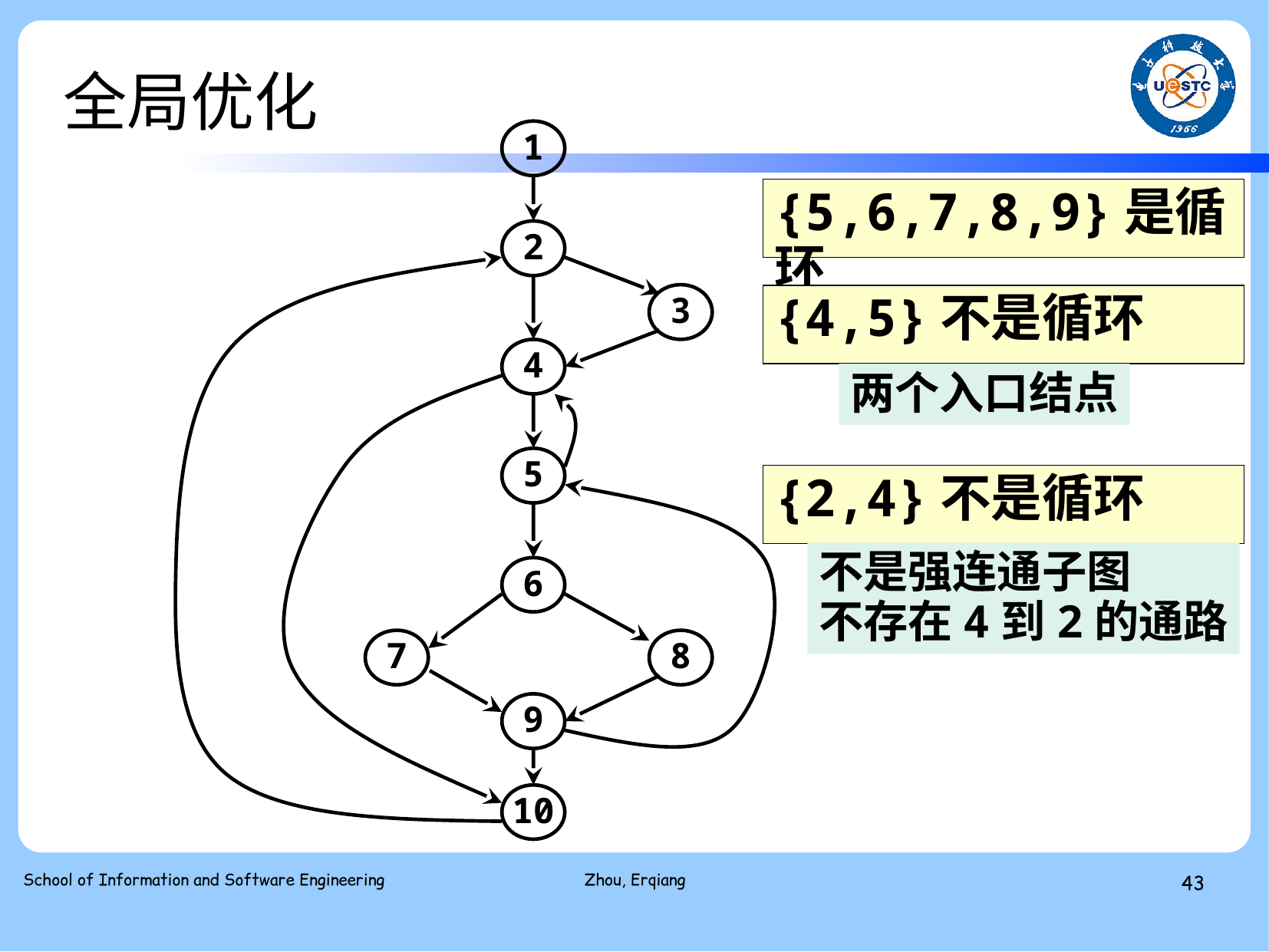

# 全局优化
1

{5,6,7,8,9}是循环
2

3
{4,5}不是循环

4
两个入口结点

5
{2,4}不是循环

不是强连通子图
不存在4到2的通路
6

7
8

9

10
 School of Information and Software Engineering
Zhou, Erqiang
43